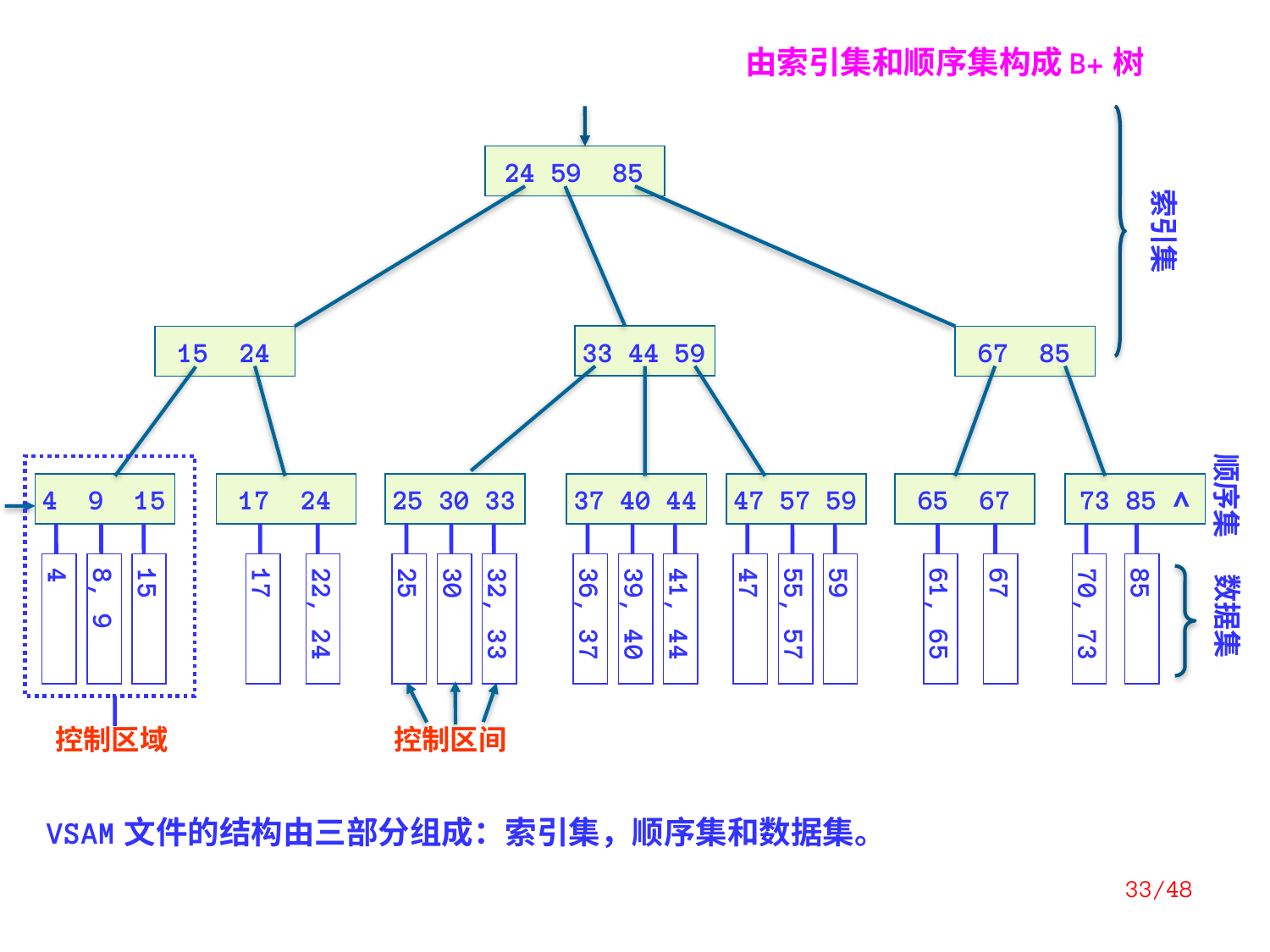

由索引集和顺序集构成B+树

24 59  85
索引集

33 44 59
15  24
67  85

顺序集

4  9  15
17  24
25 30 33
37 40 44
47 57 59
65  67
73 85 ∧

数据集
4
8, 9
15
17
22, 24
25
30
32, 33
36, 37
39, 40
41, 44
47
55, 57
59
61, 65
67
70, 73
85

控制区域
控制区间
VSAM文件的结构由三部分组成：索引集，顺序集和数据集。
33/48